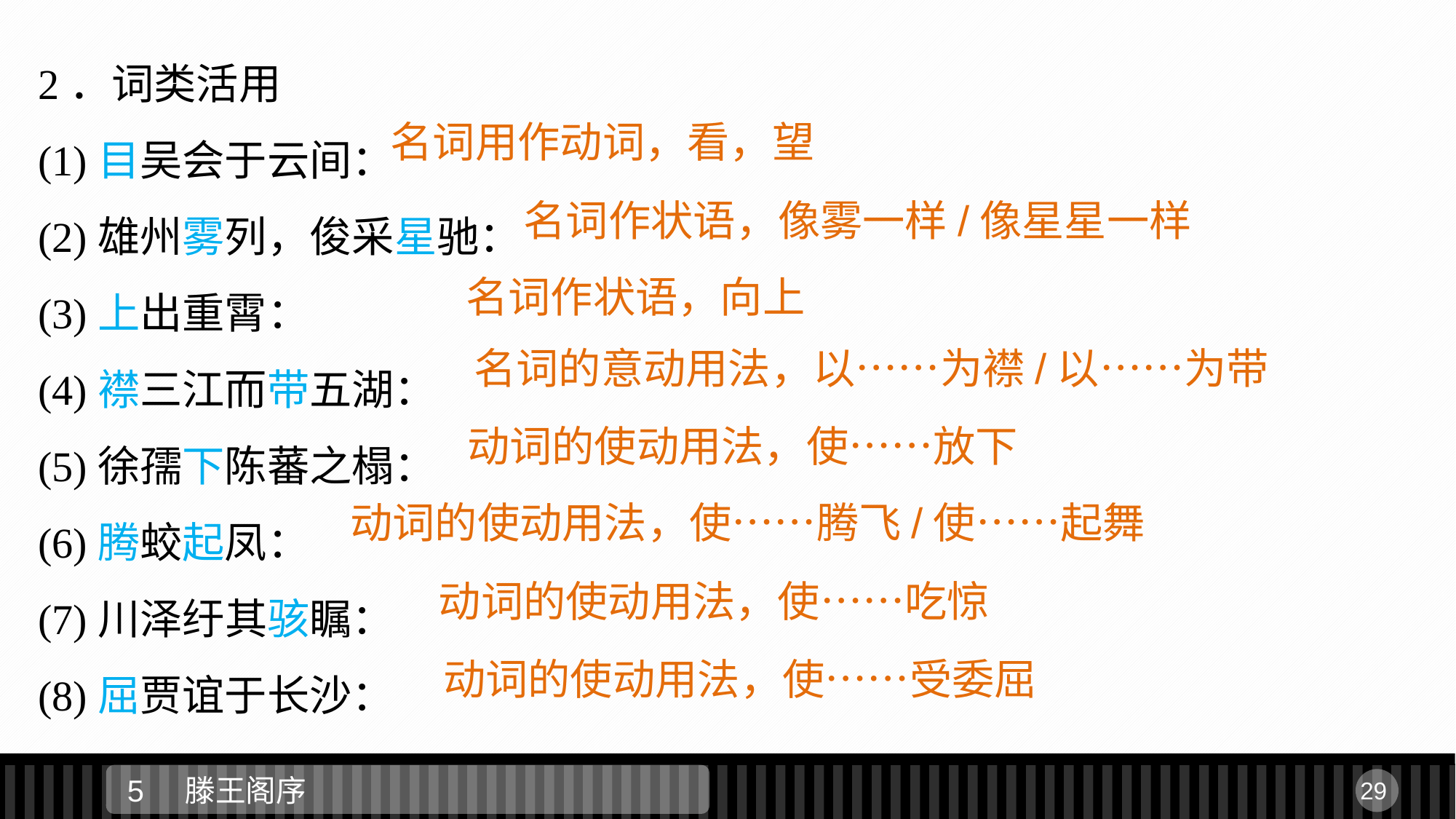

2．词类活用
(1)目吴会于云间：
(2)雄州雾列，俊采星驰：
(3)上出重霄：
(4)襟三江而带五湖：
(5)徐孺下陈蕃之榻：
(6)腾蛟起凤：
(7)川泽纡其骇瞩：
(8)屈贾谊于长沙：
名词用作动词，看，望
名词作状语，像雾一样/像星星一样
名词作状语，向上
名词的意动用法，以……为襟/以……为带
动词的使动用法，使……放下
动词的使动用法，使……腾飞/使……起舞
动词的使动用法，使……吃惊
动词的使动用法，使……受委屈